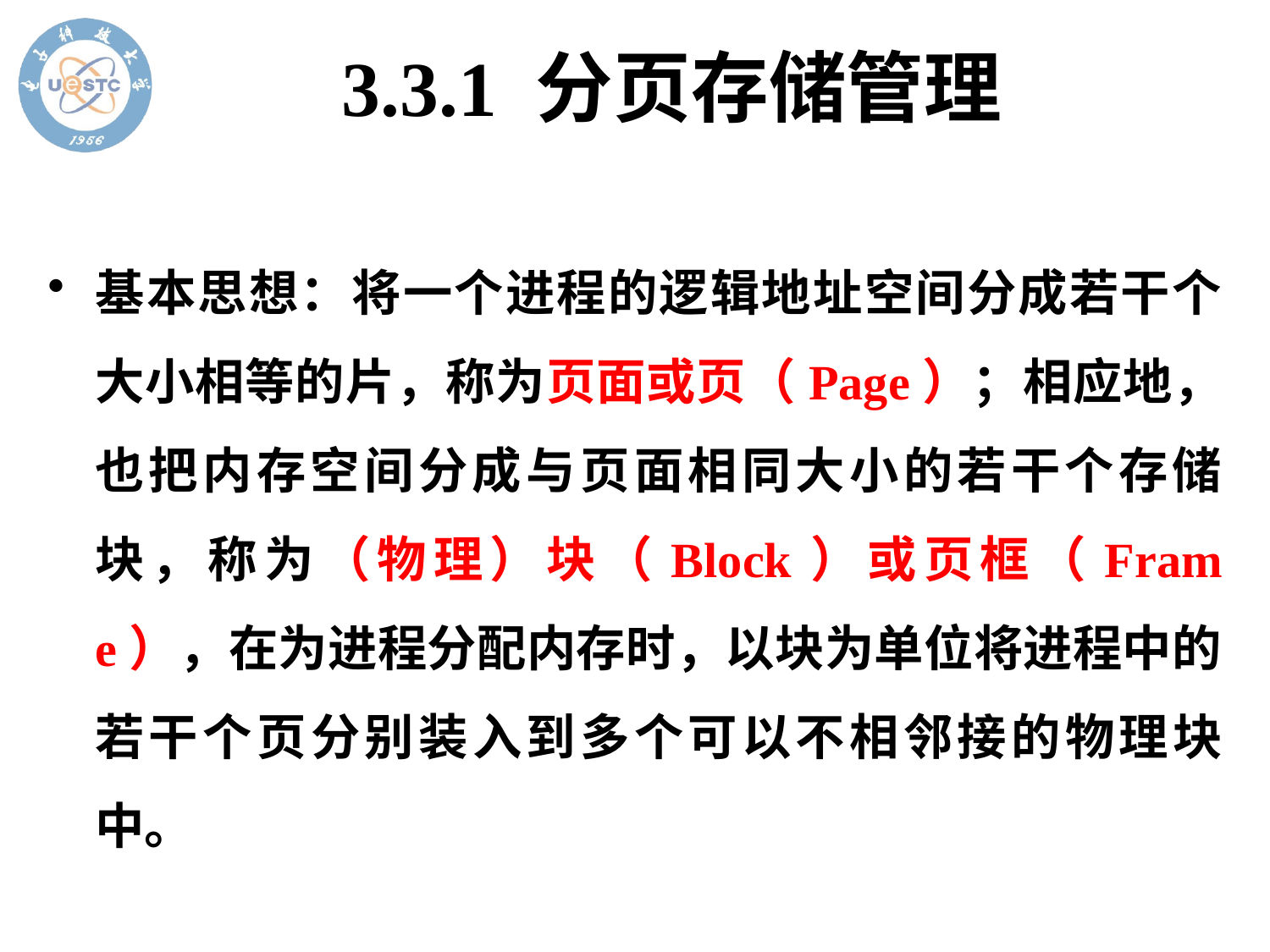

# 3.3.1 分页存储管理
基本思想：将一个进程的逻辑地址空间分成若干个大小相等的片，称为页面或页（Page）；相应地，也把内存空间分成与页面相同大小的若干个存储块，称为（物理）块（Block）或页框（Frame），在为进程分配内存时，以块为单位将进程中的若干个页分别装入到多个可以不相邻接的物理块中。